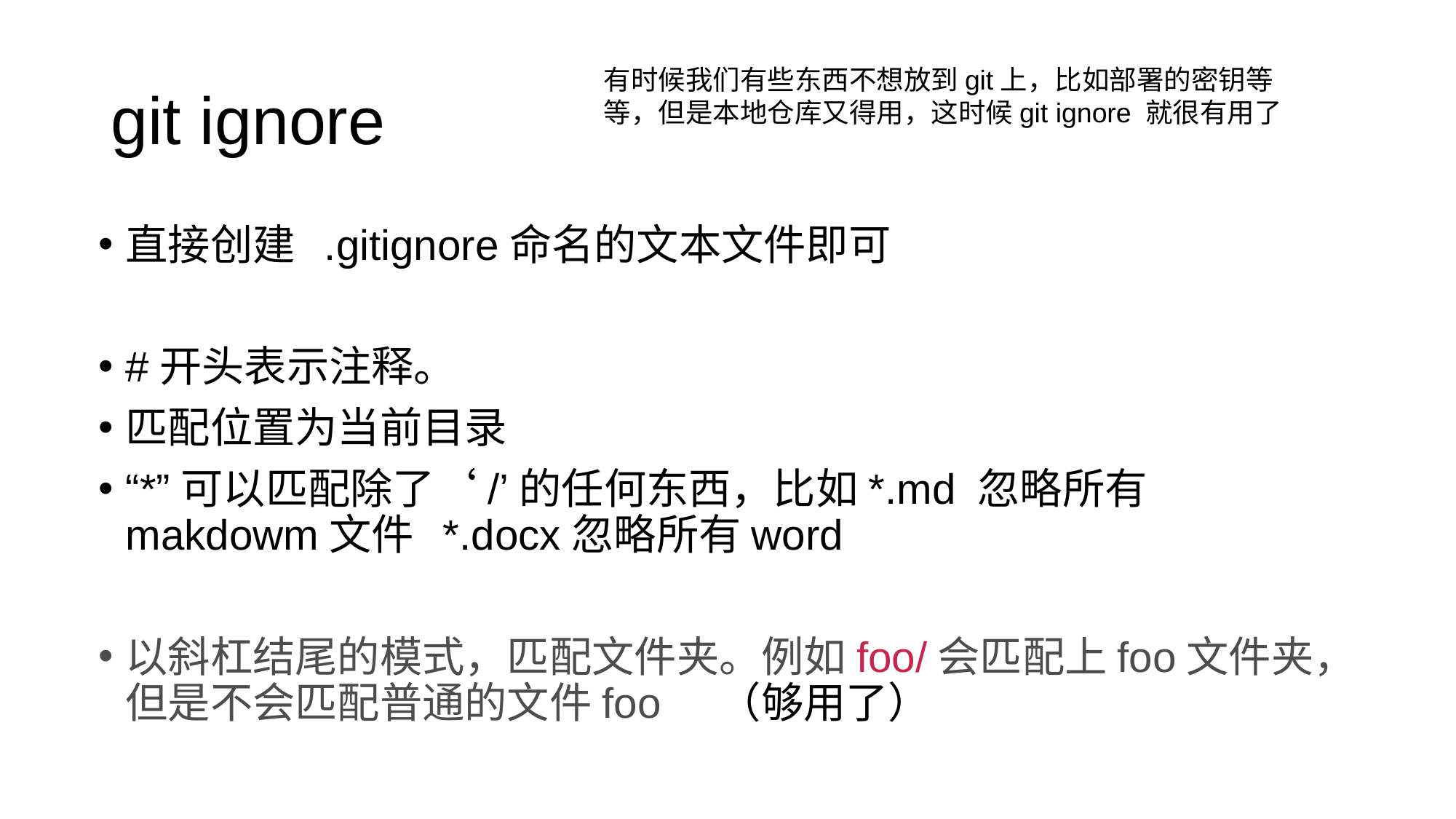

# git ignore
有时候我们有些东西不想放到git上，比如部署的密钥等等，但是本地仓库又得用，这时候git ignore 就很有用了
直接创建  .gitignore命名的文本文件即可

#开头表示注释。
匹配位置为当前目录
“*”可以匹配除了‘/’的任何东西，比如*.md 忽略所有makdowm文件  *.docx忽略所有word

以斜杠结尾的模式，匹配文件夹。例如foo/会匹配上foo文件夹，但是不会匹配普通的文件foo    （够用了）